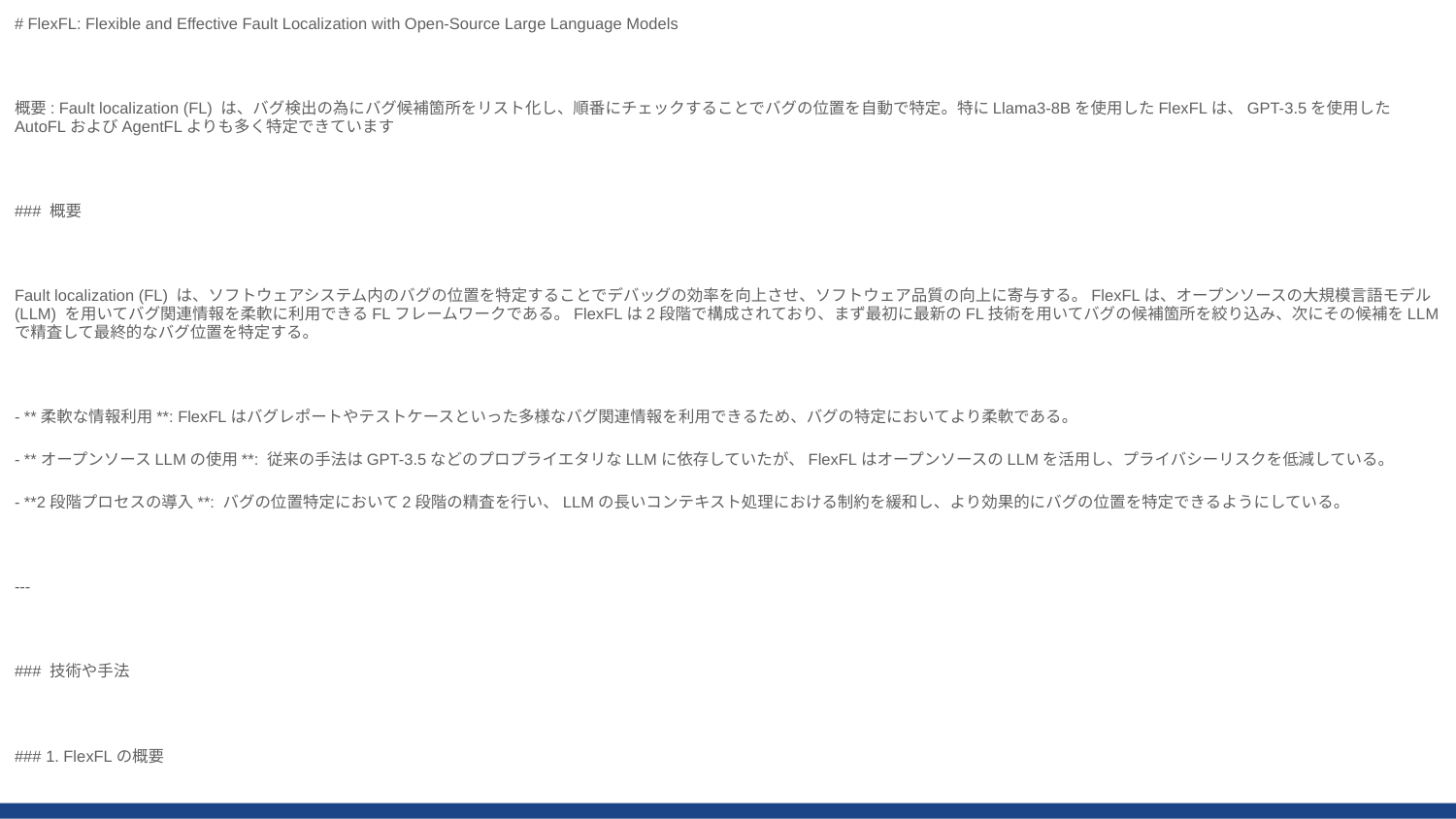

# FlexFL: Flexible and Effective Fault Localization with Open-Source Large Language Models

概要: Fault localization (FL) は、バグ検出の為にバグ候補箇所をリスト化し、順番にチェックすることでバグの位置を自動で特定。特にLlama3-8Bを使用したFlexFLは、GPT-3.5を使用したAutoFLおよびAgentFLよりも多く特定できています

### 概要

Fault localization (FL) は、ソフトウェアシステム内のバグの位置を特定することでデバッグの効率を向上させ、ソフトウェア品質の向上に寄与する。FlexFLは、オープンソースの大規模言語モデル (LLM) を用いてバグ関連情報を柔軟に利用できるFLフレームワークである。FlexFLは2段階で構成されており、まず最初に最新のFL技術を用いてバグの候補箇所を絞り込み、次にその候補をLLMで精査して最終的なバグ位置を特定する。

- **柔軟な情報利用**: FlexFLはバグレポートやテストケースといった多様なバグ関連情報を利用できるため、バグの特定においてより柔軟である。
- **オープンソースLLMの使用**: 従来の手法はGPT-3.5などのプロプライエタリなLLMに依存していたが、FlexFLはオープンソースのLLMを活用し、プライバシーリスクを低減している。
- **2段階プロセスの導入**: バグの位置特定において2段階の精査を行い、LLMの長いコンテキスト処理における制約を緩和し、より効果的にバグの位置を特定できるようにしている。

---

### 技術や手法

### 1. FlexFLの概要

FlexFLは、オープンソースの大規模言語モデル (LLM) を使用して、ソフトウェア内のバグの位置を特定するためのフレームワークです。FlexFLの目的は、バグの位置を効率的に特定することでデバッグを支援し、ソフトウェアの品質向上と開発効率の向上に寄与することです。このフレームワークは、異なるバグ関連情報（例：テストケース、バグレポート）を柔軟に活用でき、オープンソースLLMを効果的に活用することで、プライバシーに関する課題も解決しています。

---

### 2. FlexFLの2段階プロセス

FlexFLはバグ位置特定のために2つの段階を持ちます。それぞれの段階でLLMや他の技術を使用し、効率的かつ精度の高いバグの位置特定を行います。

### **段階1: 空間の削減 (Space Reduction)**

- **目的**: バグが存在する可能性が高い箇所を絞り込み、次の段階での精査の負荷を減らすことです。
- **手法**: 空間の削減では、まずLLMベースのエージェント（Agent4SR）と、従来の非LLMベースの故障位置特定技術を用いて、バグの候補となるメソッドのリストを作成します。この段階では、複数の故障位置特定技術が用いられ、バグのある箇所を効率的に絞り込みます。
    - **Agent4SR**: オープンソースLLMを使用し、テストケースやバグレポートなどの情報を基にバグに関連するクラスやメソッドを推定します。ファジー検索機能を利用し、曖昧なエンティティ名でもプログラム内の適切なメソッドやクラスと照合します。
    - **非LLMベースの技術**: スペクトラムベース、情報検索ベース、ハイブリッド技術を活用して、異なる視点からのバグの候補箇所の特定を行います。
    - **結果**: これらの技術によって、バグが存在する可能性の高いメソッド群が選別され、次の段階での詳細なチェックが可能になります。このリストは、一般的にトップ20の疑わしいメソッドを含んでいます。

### **段階2: 位置の精査 (Localization Refinement)**

- **目的**: 空間の削減段階で選別された候補箇所の中から、実際にバグがある箇所を精査して特定することです。
- **手法**: 段階2では、LLMベースのエージェント（Agent4LR）を利用して、候補リストに含まれるメソッドのコードスニペットを再度確認し、最も疑わしいメソッドを特定します。
    - **Agent4LR**: 空間の削減段階で特定された候補メソッドリストに対して詳細なチェックを行います。特に、オープンソースLLMを使用し、各メソッドのコード理解や推論を通じて、バグの存在を検証します。
    - **具体的な動作**:
        1. **コードスニペットの取得**: Agent4LRは、候補メソッドのコードスニペットを取得し、それを精査します。
        2. **推論と特定**: LLMは、コードスニペットの内容を理解し、バグの可能性があるかどうかを判断し、最も疑わしいメソッドをトップリストに挙げます。
        3. **注意深い確認**: エージェントは、入力の間違いや曖昧なエンティティ名に対しても後処理を行い、プログラム内の正しいメソッドにマッチさせる工夫をしています。

---

### 3. オープンソースLLMの使用と技術的工夫

FlexFLでは、オープンソースLLMを使用する際の課題である「長いコンテキストの処理能力の限界」や「幻覚（hallucination）」と呼ばれる間違った回答を生成する問題に対処するため、いくつかの工夫が施されています。

- **推論と計画のプロンプト設計**: オープンソースLLMに対して、どのように関数を呼び出し情報を得るべきかを最初に計画させます。これにより、LLMは自らの推論を整理し、より正確にデバッグを進めることが可能になります。
- **ファジー検索によるエンティティ名の照合**: オープンソースLLMは時折、プログラム内に存在しないクラスやメソッド名を生成してしまうことがあります。これに対して、FlexFLではファジー検索を用いて、LLMの生成した名前が実際のプログラム内のどのエンティティに最も近いかをマッチングする仕組みを導入しています。
- **後処理による正確な照合**: LLMが特定したメソッド名がプログラム内に存在しない場合には、編集距離を使って最も近いメソッド名を見つけ出し、再照合を行います。

---

### 4. 実験結果とFlexFLの効果

- FlexFLは、Defects4Jベンチマークにおいて従来のLLMベースおよび非LLMベースの手法を大きく上回る性能を示しました。
- 特に、オープンソースLLMのLlama3-8Bを使用したFlexFLは、従来のAutoFLやAgentFL（GPT-3.5を使用）よりも多くのバグを特定することができました。
- FlexFLは、異なるタイプのバグ関連情報（テストケース、バグレポート）を柔軟に利用することにより、バグの位置特定の精度と効率を向上させており、これにより93のバグは他の手法で特定できないものであったことが示されています。

---

### 5. 使用用途

- **デバッグ支援ツールとしての利用**: FlexFLは、ソフトウェア開発者がバグの位置を迅速に特定し、デバッグ作業の効率を大幅に向上させるために利用することができます。
- **プライバシー重視の環境での利用**: オープンソースのLLMを使用しているため、プライバシーリスクを懸念する企業や組織に適しています。プライベートなデータを第三者のプロプライエタリなモデルに送信することなく、安全にバグの特定が可能です。

---

### 6. FlexFLの利点と課題

- **利点**:
    1. **柔軟性**: バグ関連情報の種類に依存せずに使用可能。
    2. **効果的なバグ特定**: 2段階のプロセスにより、非LLMベース技術とLLMベース技術の相互補完的な効果を引き出し、正確なバグ特定を実現。
    3. **オープンソース活用**: プライバシーリスクの軽減と費用対効果の向上。
- **課題**:
    1. **LLMの限界**: オープンソースLLMの幻覚やコンテキスト長の制限が依然として課題。
    2. **計算資源の消費**: 非LLMベースの手法を併用することで、一定の計算資源が必要。

---

### 使用用途

- **デバッグ支援**: ソフトウェア開発者がバグの位置を迅速に特定し、デバッグの効率を向上させるために使用することができる。
- **オープンソース利用者向け**: プライバシーリスクを懸念する企業や団体が、オープンソースのLLMを活用して効率的なバグ特定を行うことを目的としている。

### FlexFLのプロンプト設計に関する詳細

### 1. エージェントの概要

FlexFLには、バグの特定を行うためのエージェントとしてAgent4SRとAgent4LRが設計されています。これらのエージェントは、バグレポートやテストケースに基づいてバグの箇所を特定するために、特別に設計された関数呼び出しを行うプロンプトを使用します。

### 2. 段階1: 空間の削減 (Agent4SR)

- **タスクの割り当て**: Agent4SRは最初にバグレポートやトリガーテストに基づいてバグ関連のクラスやメソッドを特定します。このために、以下のようなプロンプトを使用します。

```python
Task assignment:
You are a debugging assistant of our Java software. You will be presented with a bug report, a trigger test, and tools (functions) to access the source code of the system under test (SUT). Your task is to locate the top-k most likely culprit methods based on the bug report, the trigger test, and the information you retrieve using given functions.
```

- **関数呼び出しの設計**: Agent4SRは以下の関数を使用して、コード全体を探索し、バグ関連の情報を取得します。
    - `get_paths()`: Javaシステム内のパスを取得します。
    - `get_classes_of_path(path_name)`: 指定されたパス内のクラスを取得します。
    - `get_methods_of_class(class_name)`: 指定されたクラス内のメソッドを取得します。
    - `find_class(class_name)`: クラス名に基づきファジー検索を行います。
    - `find_method(method_name)`: メソッド名に基づきファジー検索を行います2: 位置の精査 (Agent4LR)
- **相互作用と計画**: Agent4LRは、段階1で得られた候補リストをもとにさらに詳細な調査を行います。プロンプトは次のように設計されています。

```python
Step 2: Interaction with tools
Let's locate the faulty method step by step using reasoning and function calls. Now reason and plan how to locate the buggy methods.

Based on the bug report and the trigger test, I can identify the following:
1. The bug is related to the DateTimeZone.getOffsetFromLocal method...
```

- **使用される関数**: Agent4LRは候補リスト内のメソッドを精査するために、主に以下の関数を使用します。
    - `get_code_snippet_of_method(method_name)`: 指定されたメソッドのコードスニペットを取得します。
    - `exit()`: すべての調査が完了した場合に関数呼び出しを終了するための固定の呼び出しです 。

### 4. 関グ

FlexFLのプロンプト設計では、LLMが与えられた関数を正しく呼び出せるように、以下の工夫が施されています。

- **関数呼び出しのフォーマット指定**: LLMに対して、`FunctionName(Argument)`形式で関数を呼び出すように指示します。この指定により、LLMが一貫したフォーマットで関数を呼び出し、データを取得できるようにします【13:0†source】。
- *ファジー検索の​たクラス名やメソッド名が不正確な場合に備えて、ファジー検索を用いて実際のコード要素とのマッチングを行います。この処理により、LLMが不完全な情報からも正確に関連するメソッドやクラスを特定することが可能です 。

    (2411.10714v1)

### まとめ

FlexFLのプロンプト設計最大限に活用し、バグの位置を特定するための一連の手順を確立しています。プロンプトは、タスクの割り当てから始まり、関数呼び出しによるデータ収集、そしてバグ候補の精査に至るまで段階的に進行します。また、関数呼び出しのフォーマットやファジー検索の導入により、LLMの限界を克服し、より精度の高いバグ特定を実現しています。

もし他に具体的な実装方法や、これらのプロンプトをどのように調整できるかについて知りたいことがあれば、お知らせください。